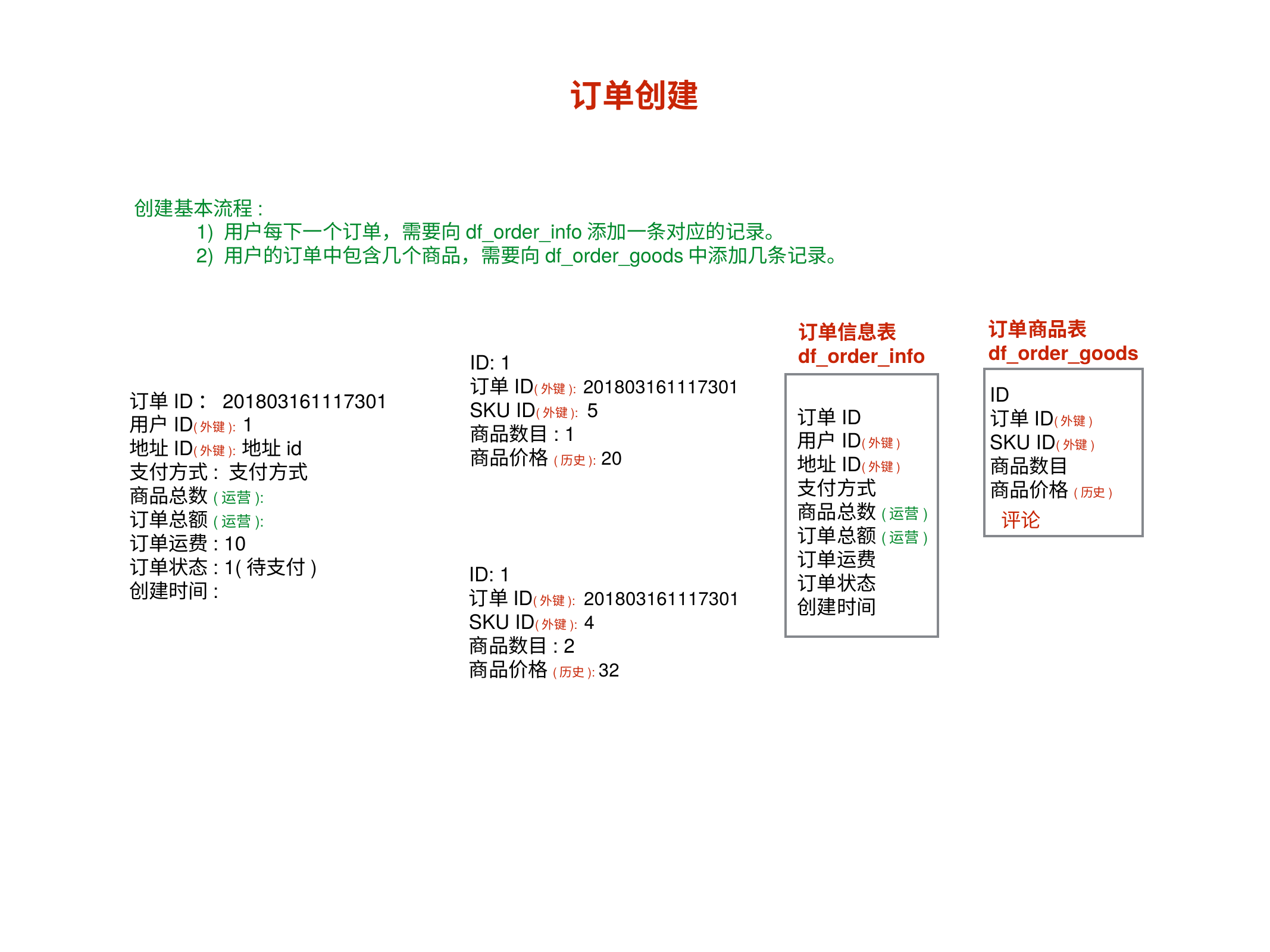

订单创建
创建基本流程:
用户每下一个订单，需要向df_order_info添加一条对应的记录。
用户的订单中包含几个商品，需要向df_order_goods中添加几条记录。
订单商品表
df_order_goods
订单信息表
df_order_info
ID: 1
订单ID(外键):  201803161117301
SKU ID(外键):  5
商品数目: 1
商品价格(历史): 20
订单ID：201803161117301
用户ID(外键):  1
地址ID(外键): 地址id
支付方式: 支付方式
商品总数(运营):
订单总额(运营):
订单运费: 10
订单状态: 1(待支付)
创建时间:

ID
订单ID(外键)
SKU ID(外键)
商品数目
商品价格(历史)

订单ID
用户ID(外键)
地址ID(外键)
支付方式
商品总数(运营)
订单总额(运营)
订单运费
订单状态
创建时间
评论
ID: 1
订单ID(外键):  201803161117301
SKU ID(外键):  4
商品数目: 2
商品价格(历史): 32